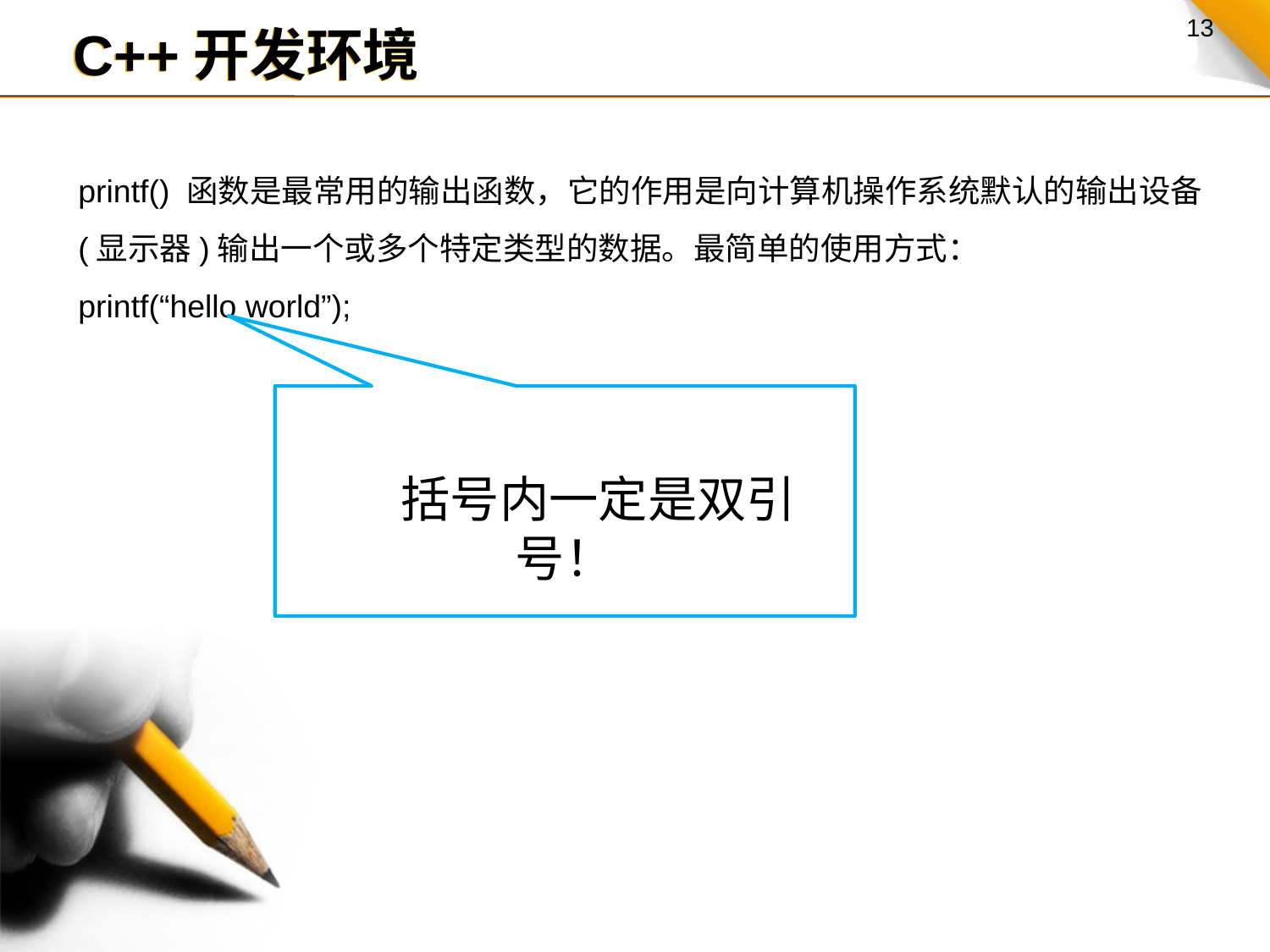

C++开发环境
printf() 函数是最常用的输出函数，它的作用是向计算机操作系统默认的输出设备(显示器)输出一个或多个特定类型的数据。最简单的使用方式：
printf(“hello world”);

     括号内一定是双引号！